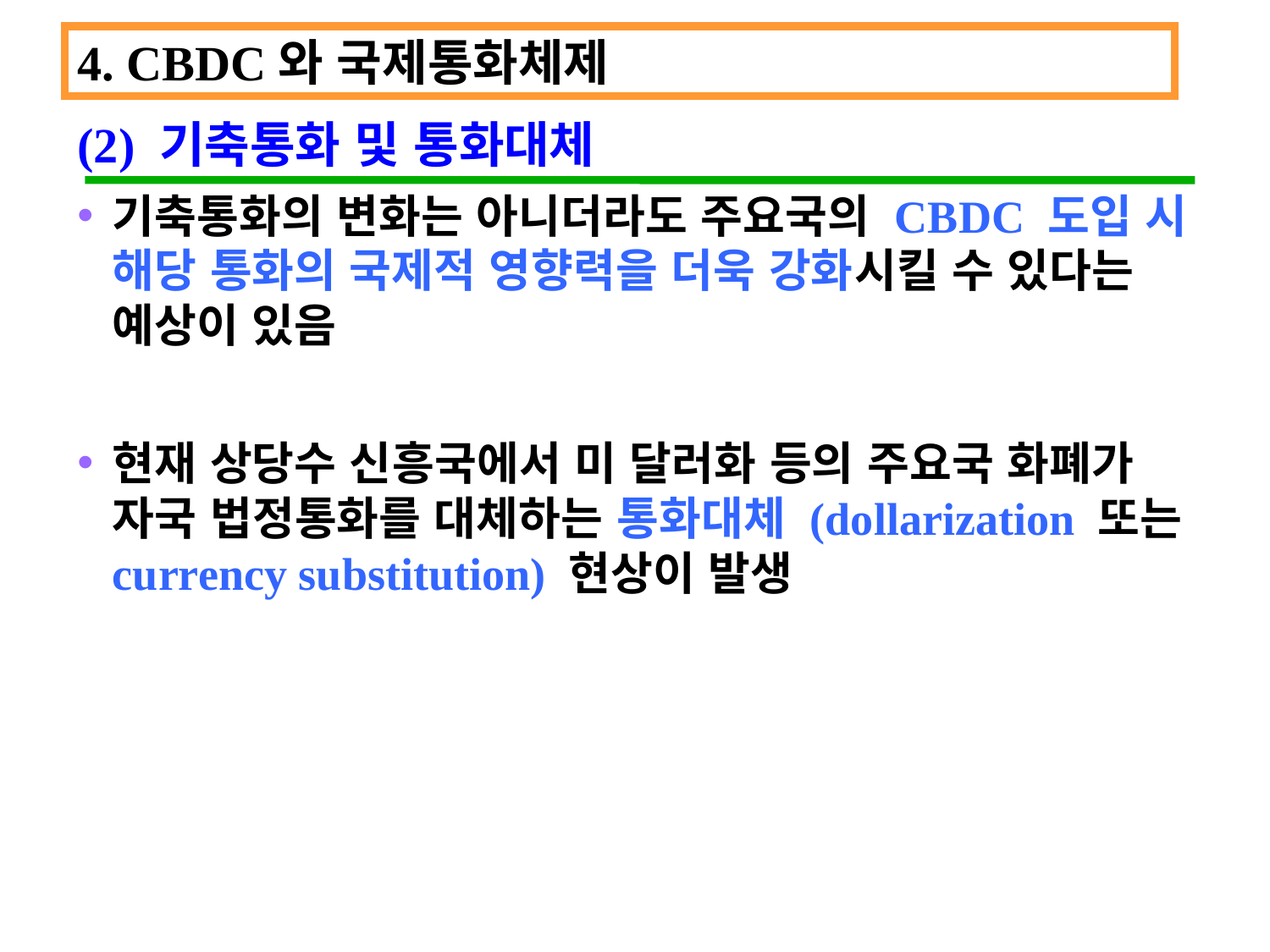

4. CBDC와 국제통화체제
(2) 기축통화 및 통화대체
기축통화의 변화는 아니더라도 주요국의 CBDC 도입 시 해당 통화의 국제적 영향력을 더욱 강화시킬 수 있다는 예상이 있음

현재 상당수 신흥국에서 미 달러화 등의 주요국 화폐가 자국 법정통화를 대체하는 통화대체 (dollarization 또는 currency substitution) 현상이 발생